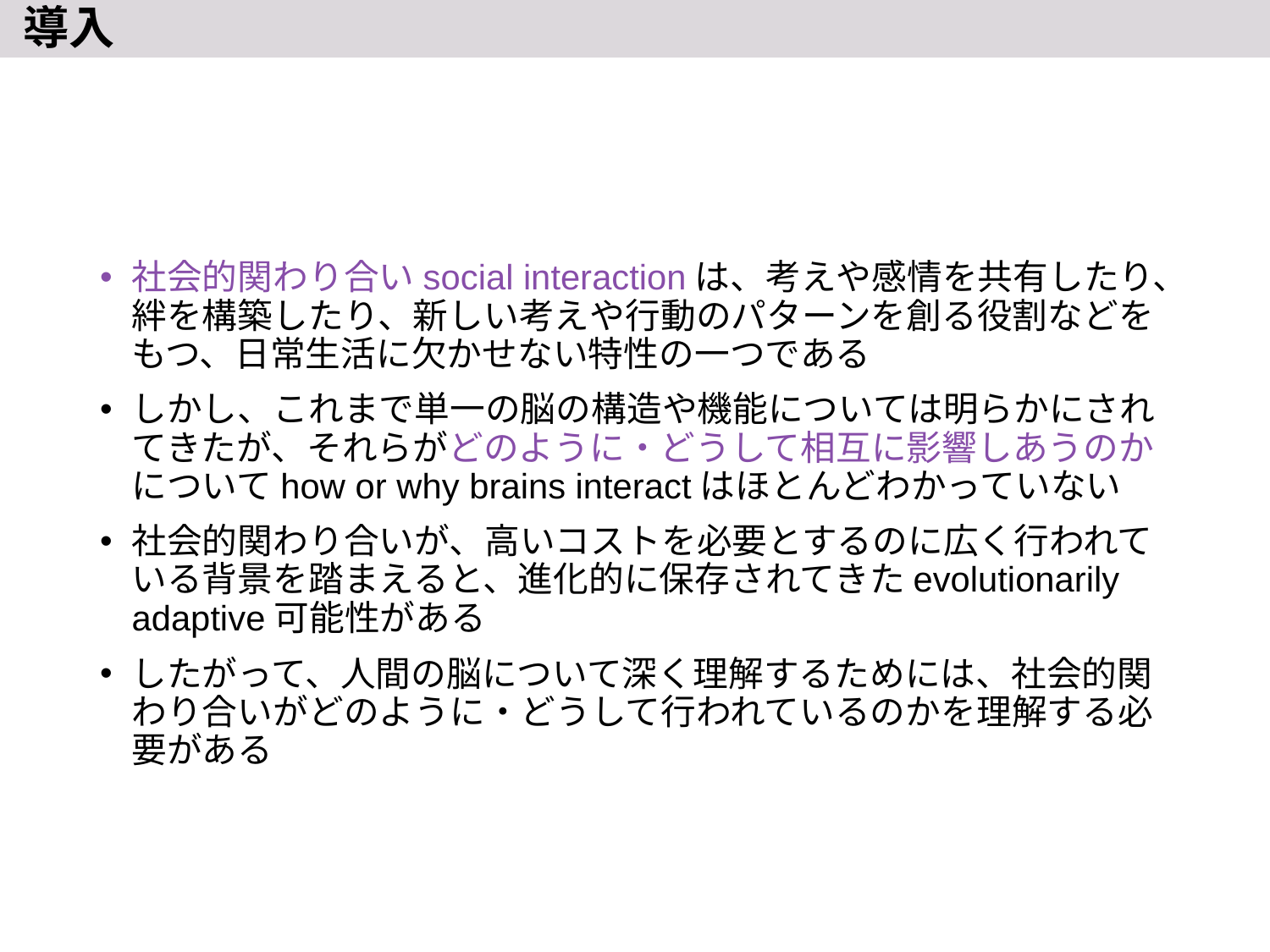

# 導入
社会的関わり合いsocial interactionは、考えや感情を共有したり、絆を構築したり、新しい考えや行動のパターンを創る役割などをもつ、日常生活に欠かせない特性の一つである
しかし、これまで単一の脳の構造や機能については明らかにされてきたが、それらがどのように・どうして相互に影響しあうのかについてhow or why brains interactはほとんどわかっていない
社会的関わり合いが、高いコストを必要とするのに広く行われている背景を踏まえると、進化的に保存されてきたevolutionarily adaptive可能性がある
したがって、人間の脳について深く理解するためには、社会的関わり合いがどのように・どうして行われているのかを理解する必要がある